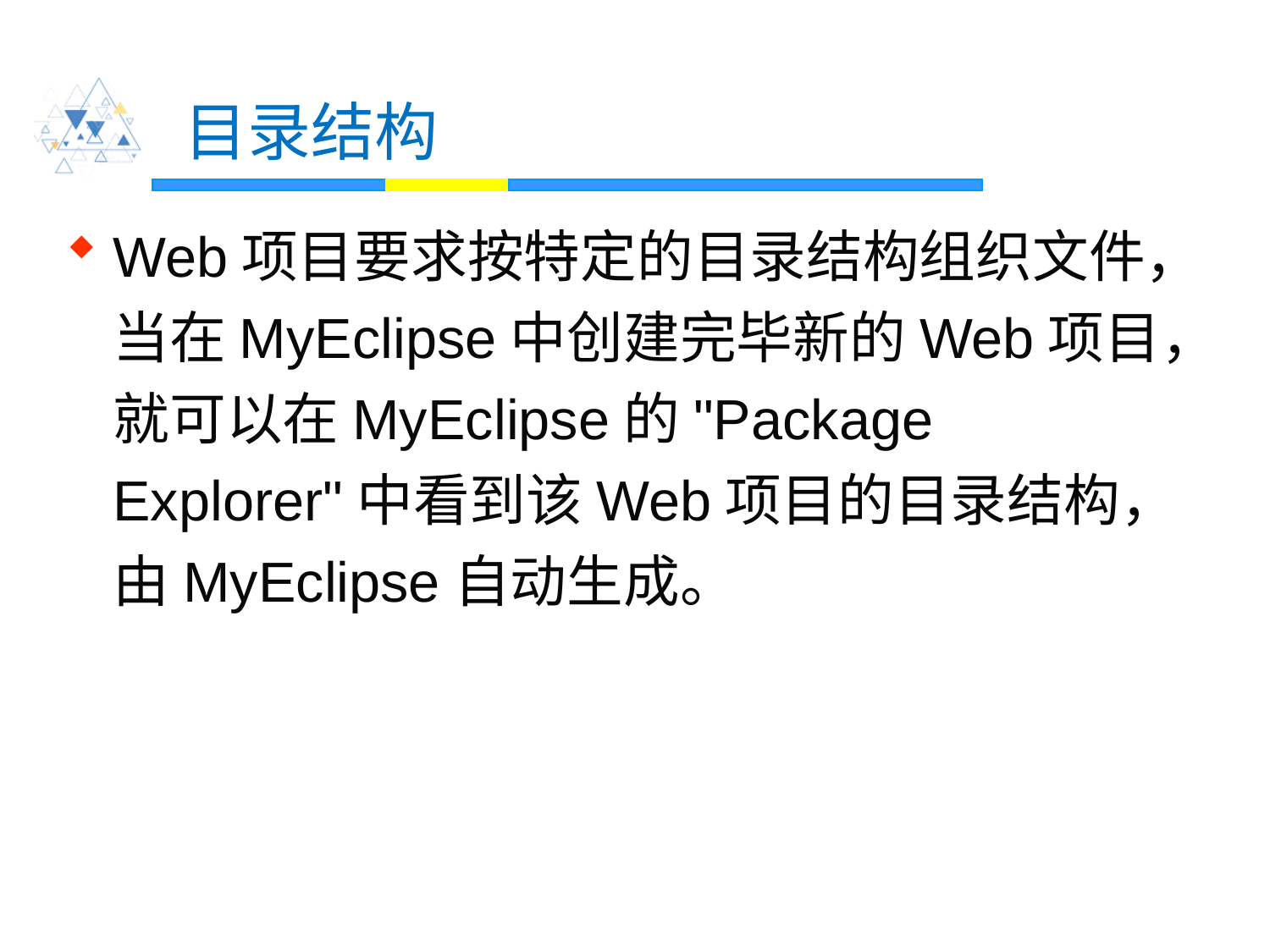

# 目录结构
Web项目要求按特定的目录结构组织文件，当在MyEclipse中创建完毕新的Web项目，就可以在MyEclipse的"Package Explorer"中看到该Web项目的目录结构，由MyEclipse自动生成。